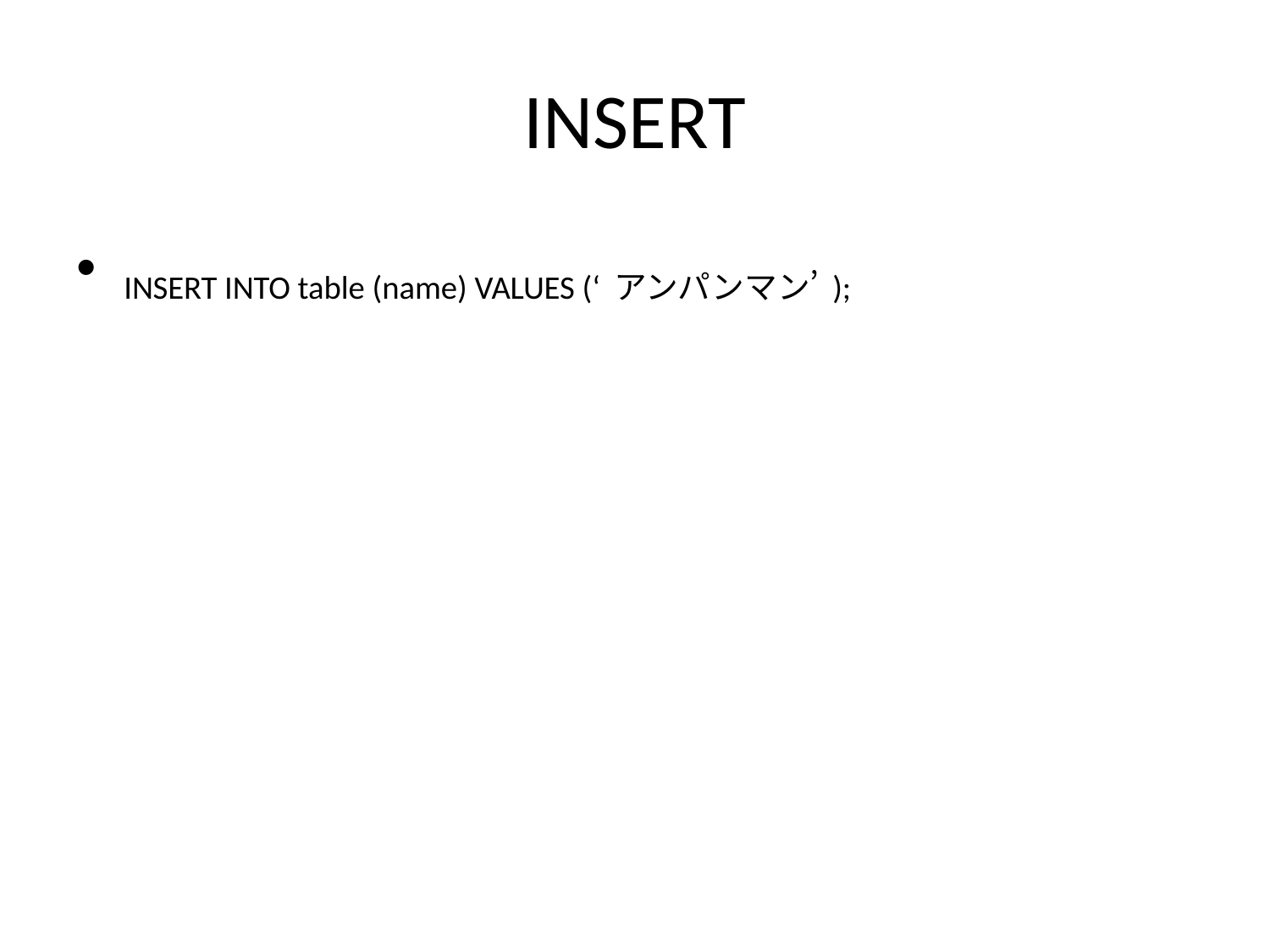

# INSERT
INSERT INTO table (name) VALUES (‘アンパンマン’);